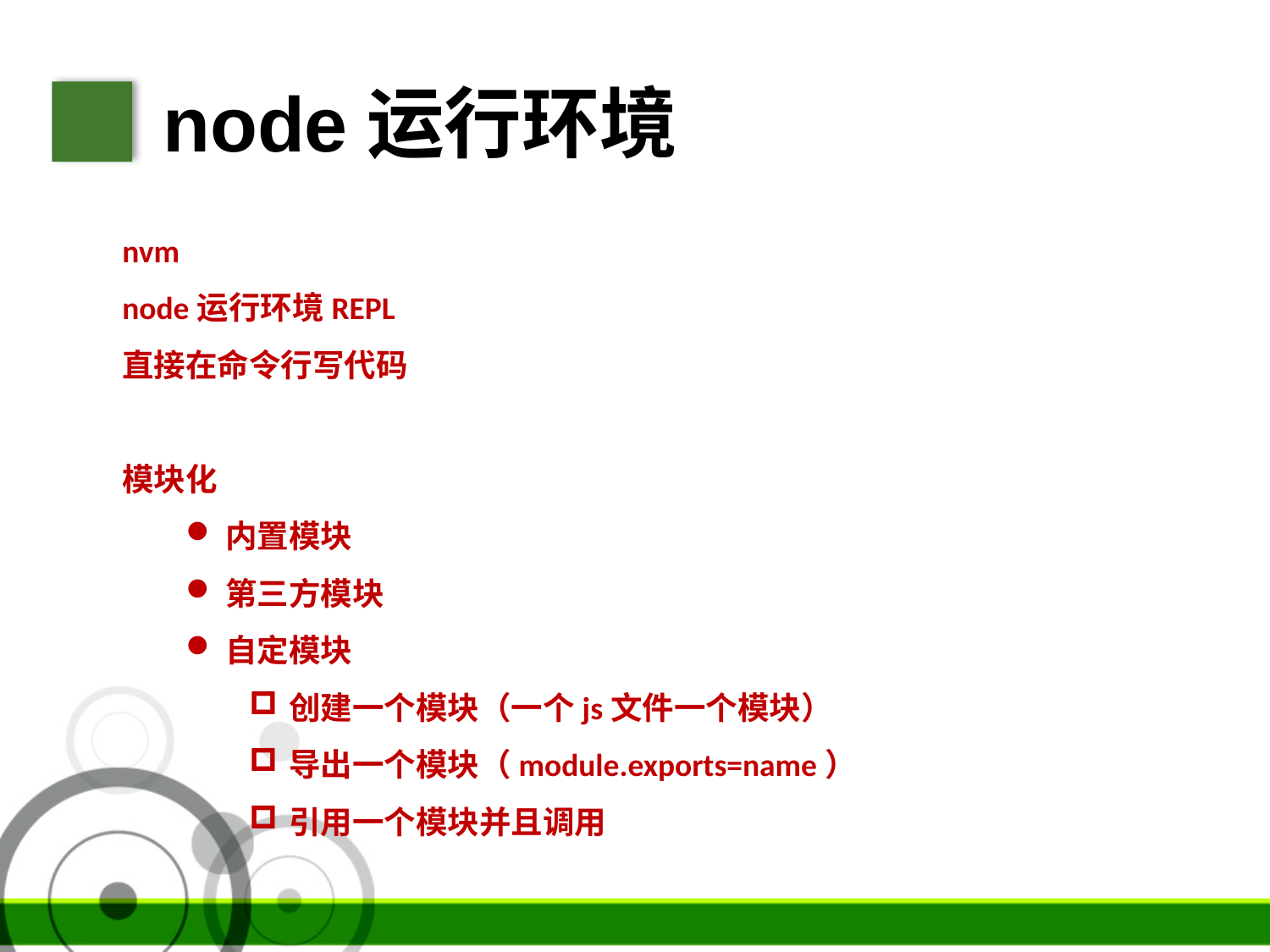

node运行环境

nvm
node运行环境REPL
直接在命令行写代码

模块化
内置模块
第三方模块
自定模块
创建一个模块（一个js文件一个模块）
导出一个模块（module.exports=name）
引用一个模块并且调用